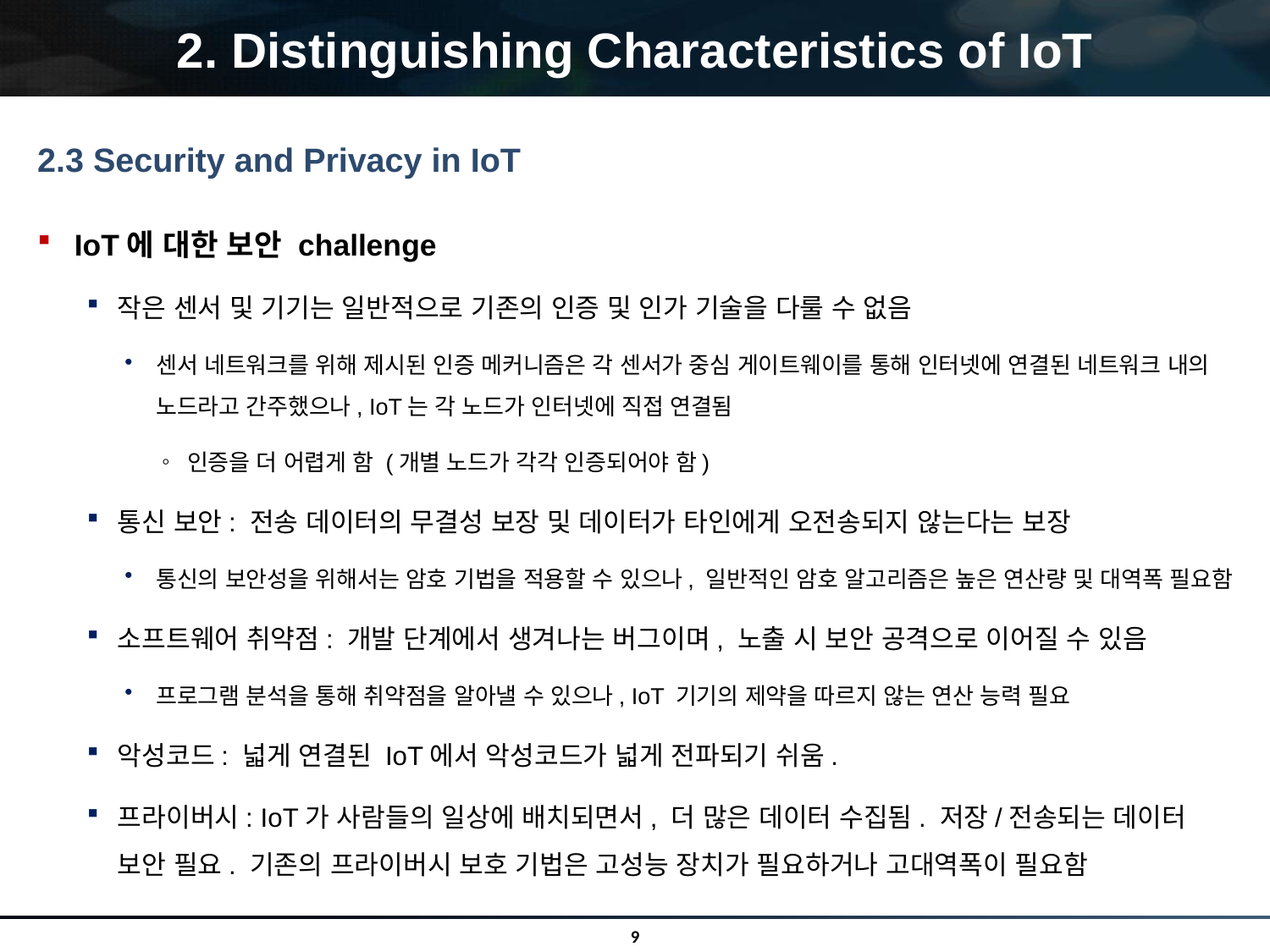

# 2. Distinguishing Characteristics of IoT
2.3 Security and Privacy in IoT
IoT에 대한 보안 challenge
작은 센서 및 기기는 일반적으로 기존의 인증 및 인가 기술을 다룰 수 없음
센서 네트워크를 위해 제시된 인증 메커니즘은 각 센서가 중심 게이트웨이를 통해 인터넷에 연결된 네트워크 내의 노드라고 간주했으나, IoT는 각 노드가 인터넷에 직접 연결됨
인증을 더 어렵게 함 (개별 노드가 각각 인증되어야 함)
통신 보안: 전송 데이터의 무결성 보장 및 데이터가 타인에게 오전송되지 않는다는 보장
통신의 보안성을 위해서는 암호 기법을 적용할 수 있으나, 일반적인 암호 알고리즘은 높은 연산량 및 대역폭 필요함
소프트웨어 취약점: 개발 단계에서 생겨나는 버그이며, 노출 시 보안 공격으로 이어질 수 있음
프로그램 분석을 통해 취약점을 알아낼 수 있으나, IoT 기기의 제약을 따르지 않는 연산 능력 필요
악성코드: 넓게 연결된 IoT에서 악성코드가 넓게 전파되기 쉬움.
프라이버시: IoT가 사람들의 일상에 배치되면서, 더 많은 데이터 수집됨. 저장/전송되는 데이터 보안 필요. 기존의 프라이버시 보호 기법은 고성능 장치가 필요하거나 고대역폭이 필요함